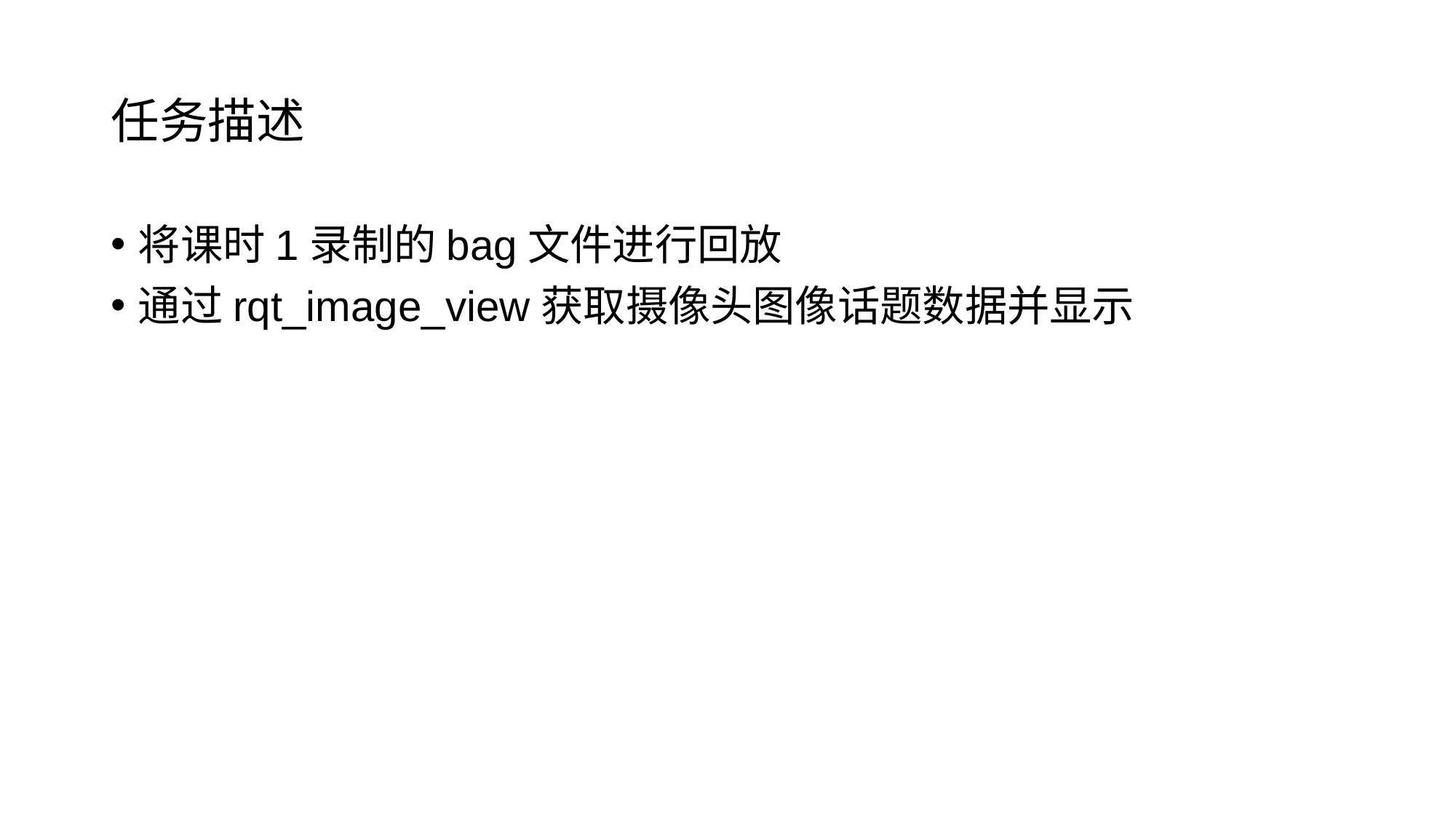

# 任务描述
将课时1录制的bag文件进行回放
通过rqt_image_view获取摄像头图像话题数据并显示